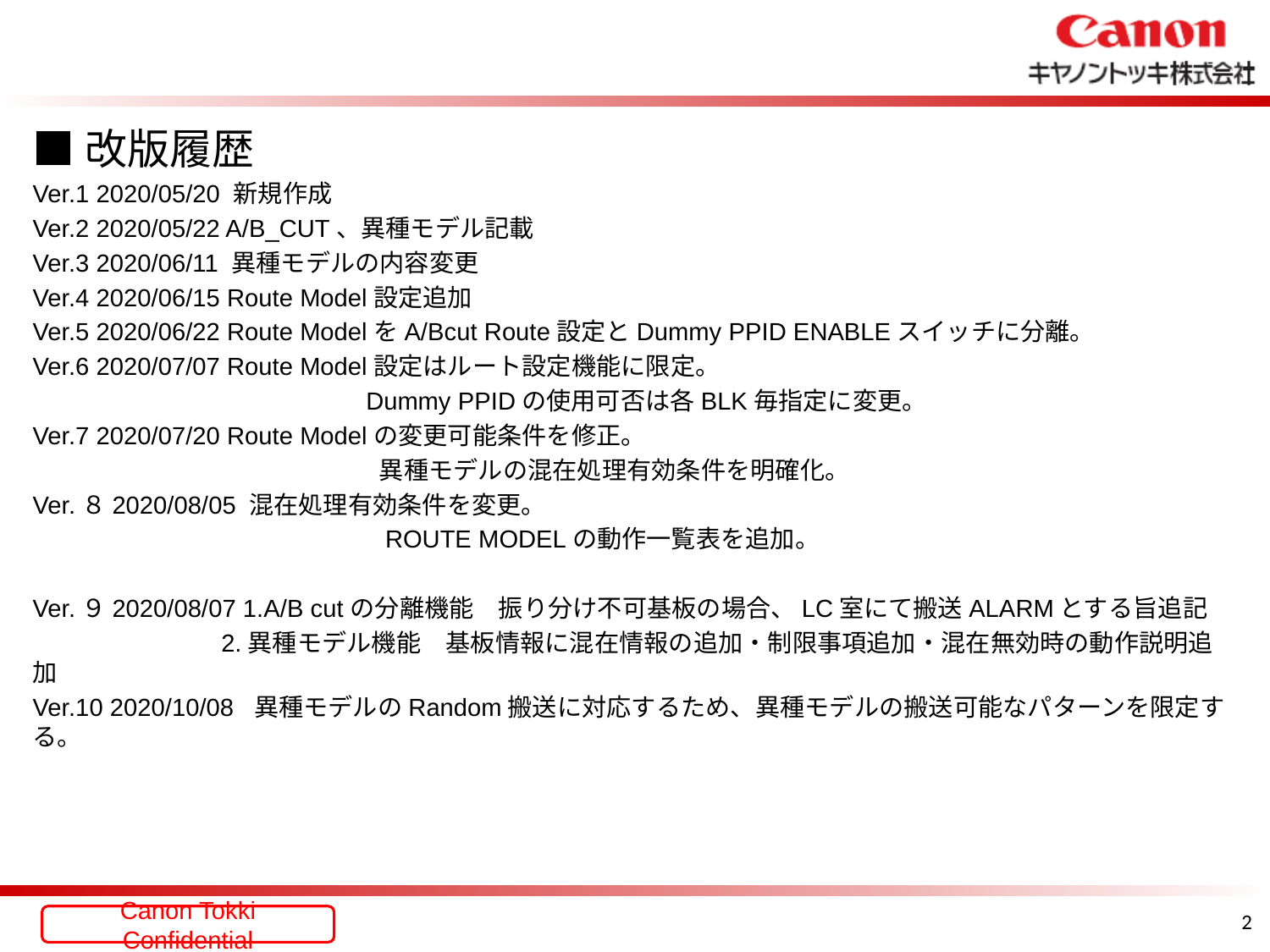

■改版履歴
Ver.1 2020/05/20 新規作成
Ver.2 2020/05/22 A/B_CUT、異種モデル記載
Ver.3 2020/06/11 異種モデルの内容変更
Ver.4 2020/06/15 Route Model設定追加
Ver.5 2020/06/22 Route ModelをA/Bcut Route設定とDummy PPID ENABLEスイッチに分離。
Ver.6 2020/07/07 Route Model設定はルート設定機能に限定。
　　　　　　　　　　　　　 Dummy PPIDの使用可否は各BLK毎指定に変更。
Ver.7 2020/07/20 Route Modelの変更可能条件を修正。
　　　　　　　　　　　　　　異種モデルの混在処理有効条件を明確化。
Ver.８2020/08/05 混在処理有効条件を変更。
　　　　　　　　　　　　　　ROUTE MODELの動作一覧表を追加。

Ver.９2020/08/07 1.A/B cutの分離機能　振り分け不可基板の場合、LC室にて搬送ALARMとする旨追記
                           2.異種モデル機能　基板情報に混在情報の追加・制限事項追加・混在無効時の動作説明追加
Ver.10 2020/10/08  異種モデルのRandom搬送に対応するため、異種モデルの搬送可能なパターンを限定する。

2